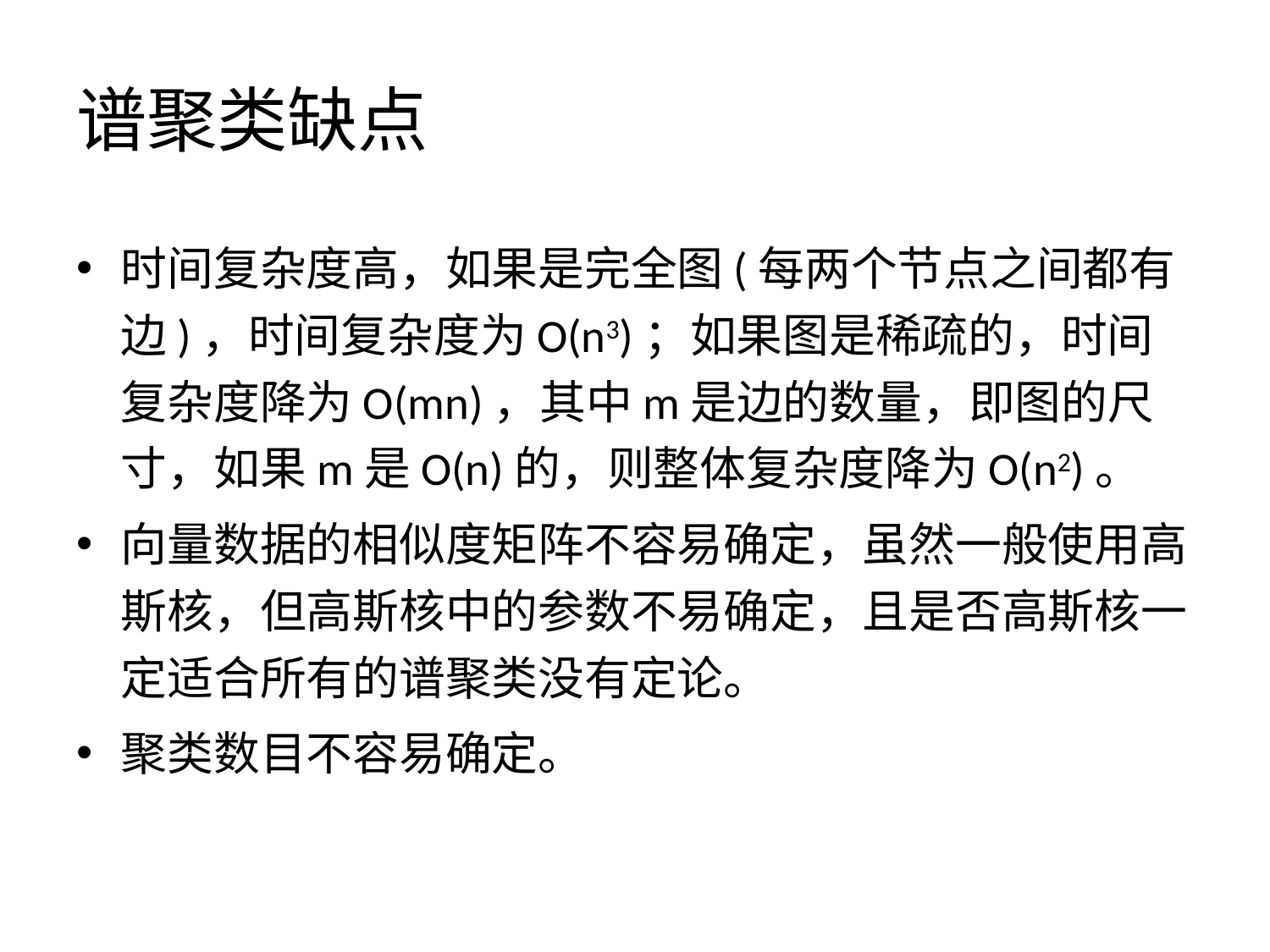

# 谱聚类缺点
时间复杂度高，如果是完全图(每两个节点之间都有边)，时间复杂度为O(n3)；如果图是稀疏的，时间复杂度降为O(mn)，其中m是边的数量，即图的尺寸，如果m是O(n)的，则整体复杂度降为O(n2)。
向量数据的相似度矩阵不容易确定，虽然一般使用高斯核，但高斯核中的参数不易确定，且是否高斯核一定适合所有的谱聚类没有定论。
聚类数目不容易确定。